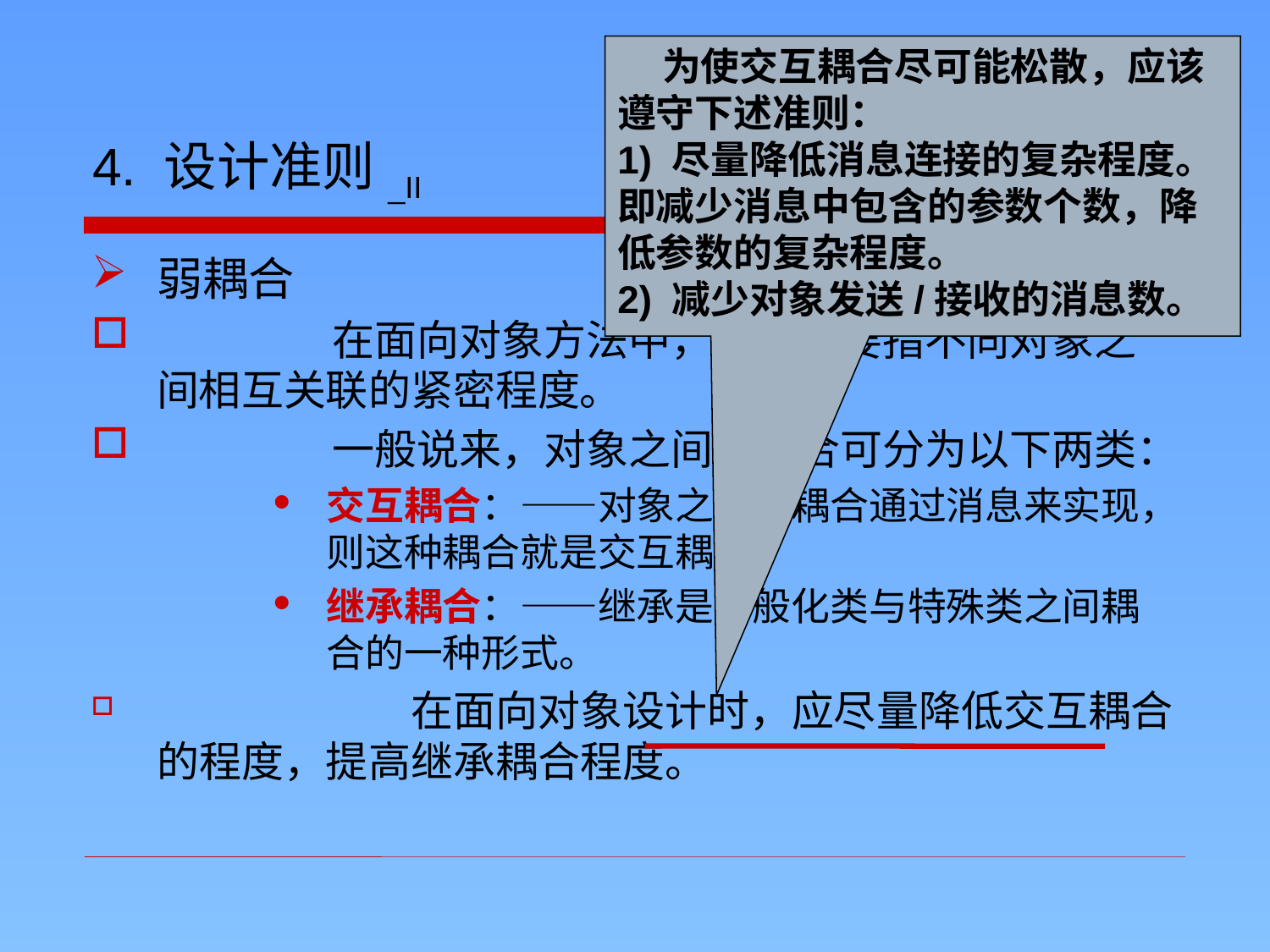

4. 设计准则_II
    为使交互耦合尽可能松散，应该遵守下述准则：
1) 尽量降低消息连接的复杂程度。即减少消息中包含的参数个数，降低参数的复杂程度。
2) 减少对象发送/接收的消息数。

弱耦合
	    在面向对象方法中，耦合主要指不同对象之间相互关联的紧密程度。
	    一般说来，对象之间的耦合可分为以下两类：
交互耦合：——对象之间的耦合通过消息来实现，则这种耦合就是交互耦合。
继承耦合：——继承是一般化类与特殊类之间耦合的一种形式。
  		在面向对象设计时，应尽量降低交互耦合的程度，提高继承耦合程度。